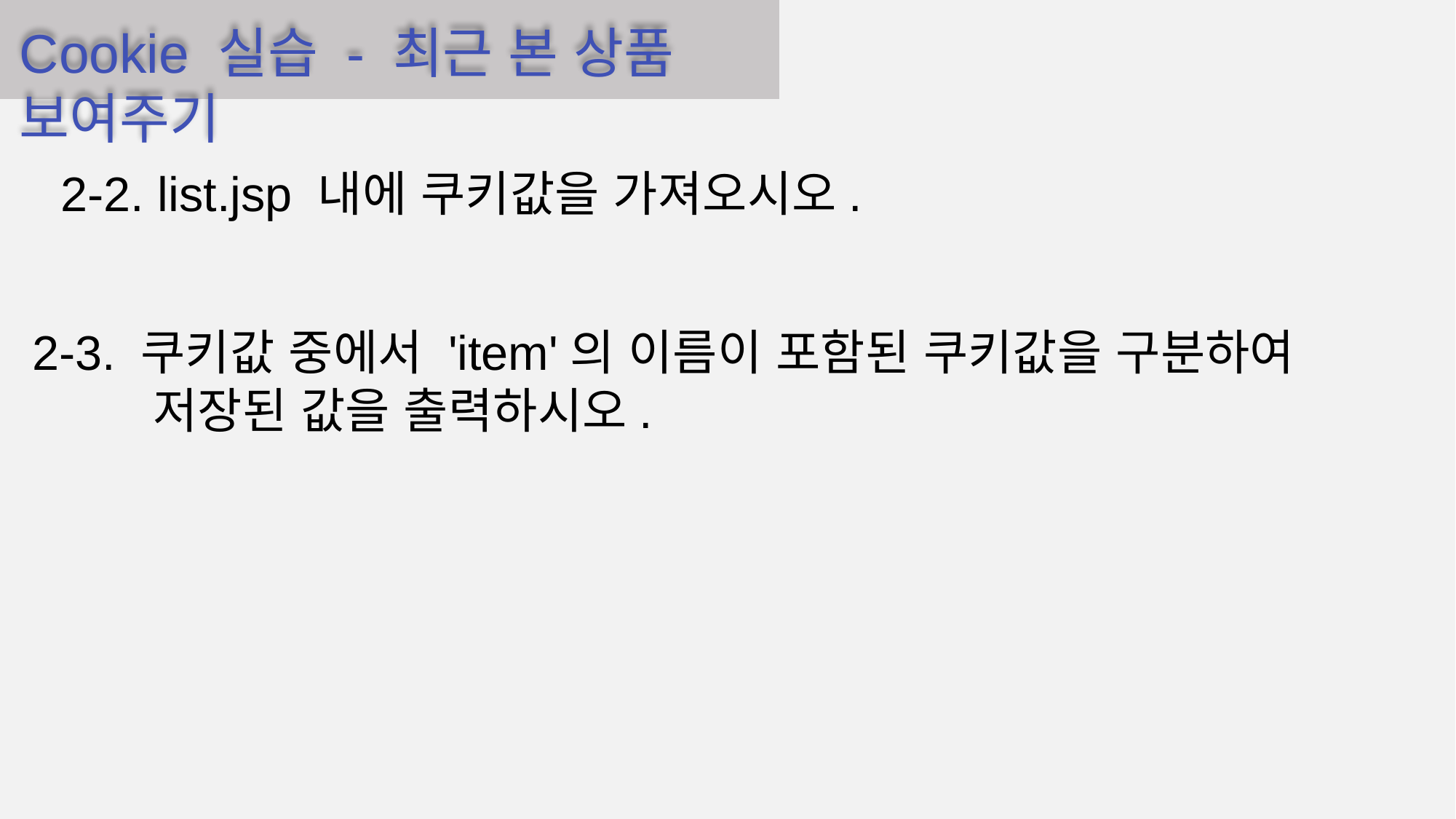

Cookie 실습 - 최근 본 상품 보여주기
2-2. list.jsp 내에 쿠키값을 가져오시오.
2-3. 쿠키값 중에서 'item'의 이름이 포함된 쿠키값을 구분하여
        저장된 값을 출력하시오.